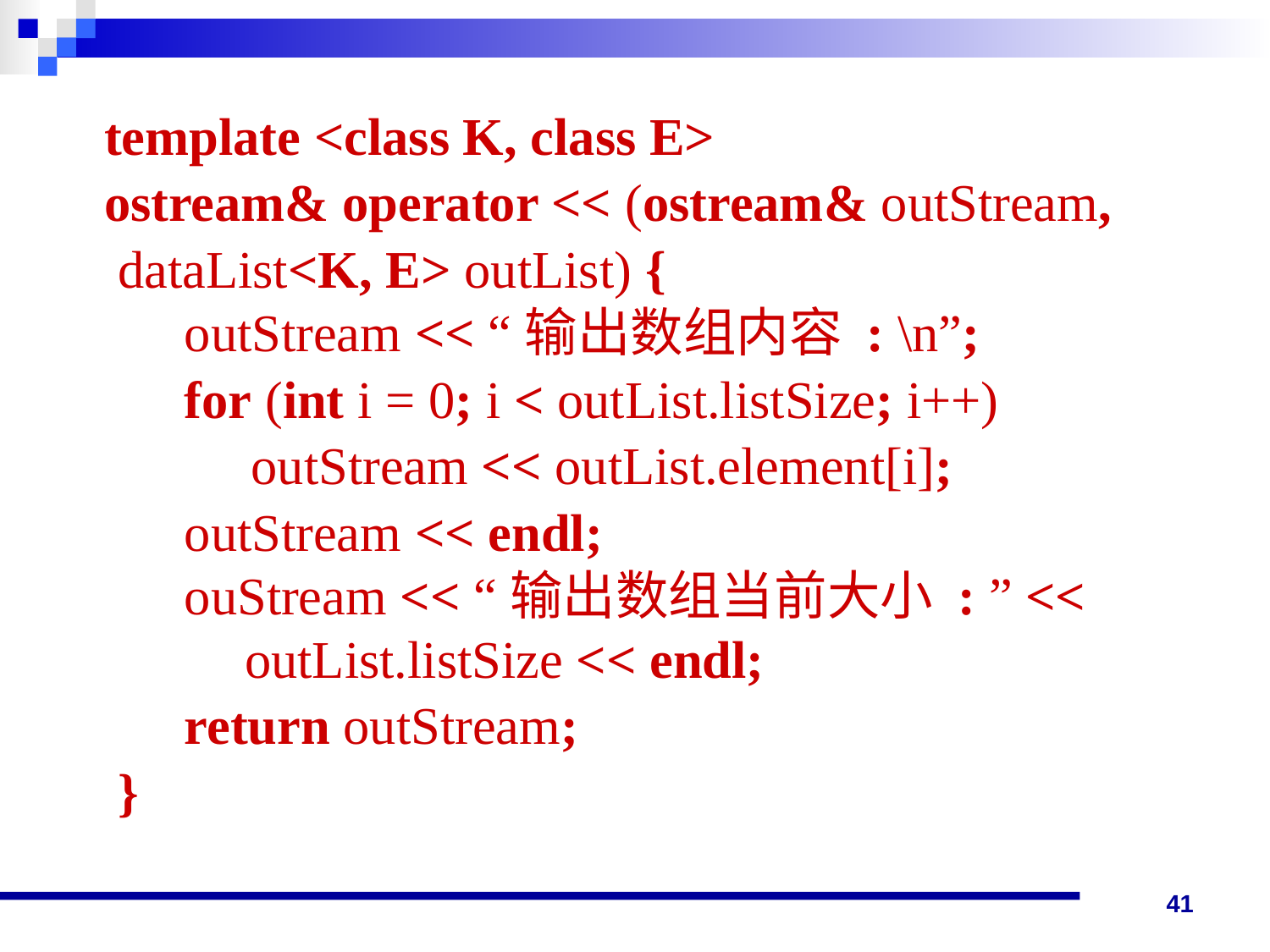

template <class K, class E>
ostream& operator << (ostream& outStream,
 dataList<K, E> outList) {
      outStream << “输出数组内容 : \n”;
      for (int i = 0; i < outList.listSize; i++)
           outStream << outList.element[i];
      outStream << endl;
      ouStream << “输出数组当前大小 : ” <<
 	 outList.listSize << endl;
      return outStream;
 }
41